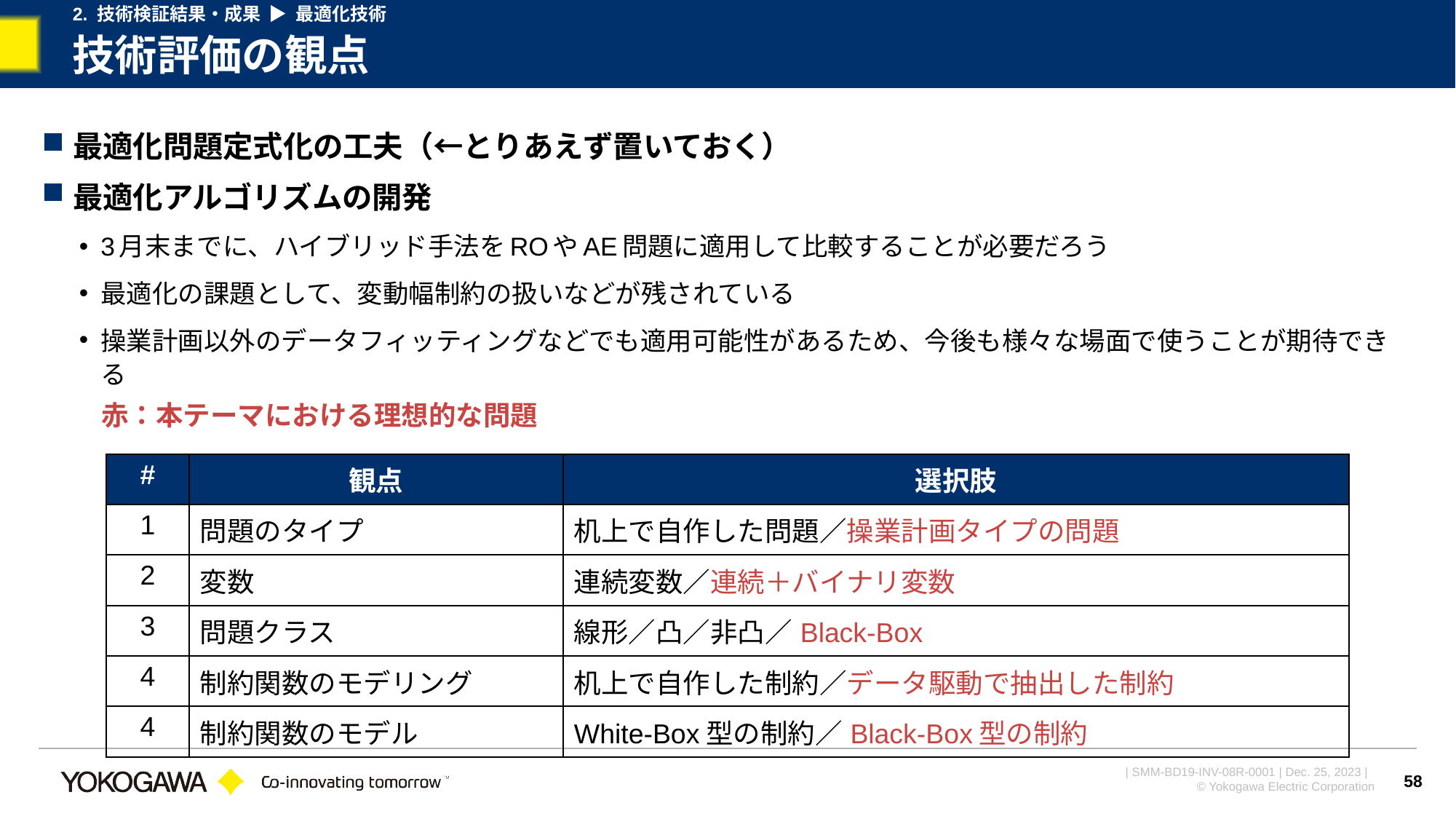

2. 技術検証結果・成果  ▶  最適化技術
# 技術評価の観点
最適化問題定式化の工夫（←とりあえず置いておく）
最適化アルゴリズムの開発
3月末までに、ハイブリッド手法をROやAE問題に適用して比較することが必要だろう
最適化の課題として、変動幅制約の扱いなどが残されている
操業計画以外のデータフィッティングなどでも適用可能性があるため、今後も様々な場面で使うことが期待できる
赤：本テーマにおける理想的な問題
| # | 観点 | 選択肢 |
| --- | --- | --- |
| 1 | 問題のタイプ | 机上で自作した問題／操業計画タイプの問題 |
| 2 | 変数 | 連続変数／連続＋バイナリ変数 |
| 3 | 問題クラス | 線形／凸／非凸／Black-Box |
| 4 | 制約関数のモデリング | 机上で自作した制約／データ駆動で抽出した制約 |
| 4 | 制約関数のモデル | White-Box型の制約／Black-Box型の制約 |
58